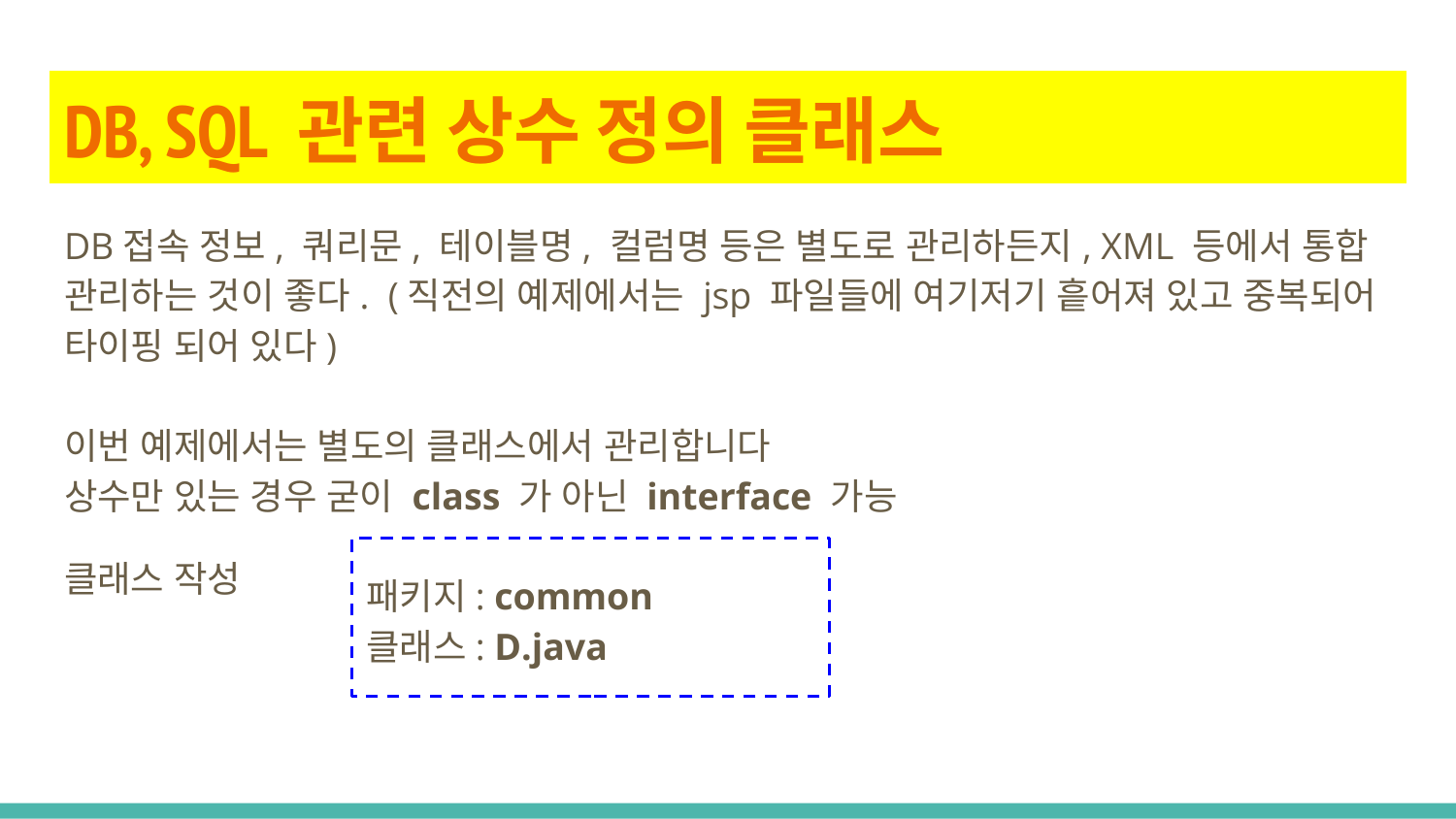

# DB, SQL 관련 상수 정의 클래스
DB접속 정보, 쿼리문, 테이블명, 컬럼명 등은 별도로 관리하든지, XML 등에서 통합 관리하는 것이 좋다.  (직전의 예제에서는 jsp 파일들에 여기저기 흩어져 있고 중복되어 타이핑 되어 있다)
이번 예제에서는 별도의 클래스에서 관리합니다
상수만 있는 경우 굳이 class 가 아닌 interface 가능
클래스 작성

패키지: common
클래스: D.java